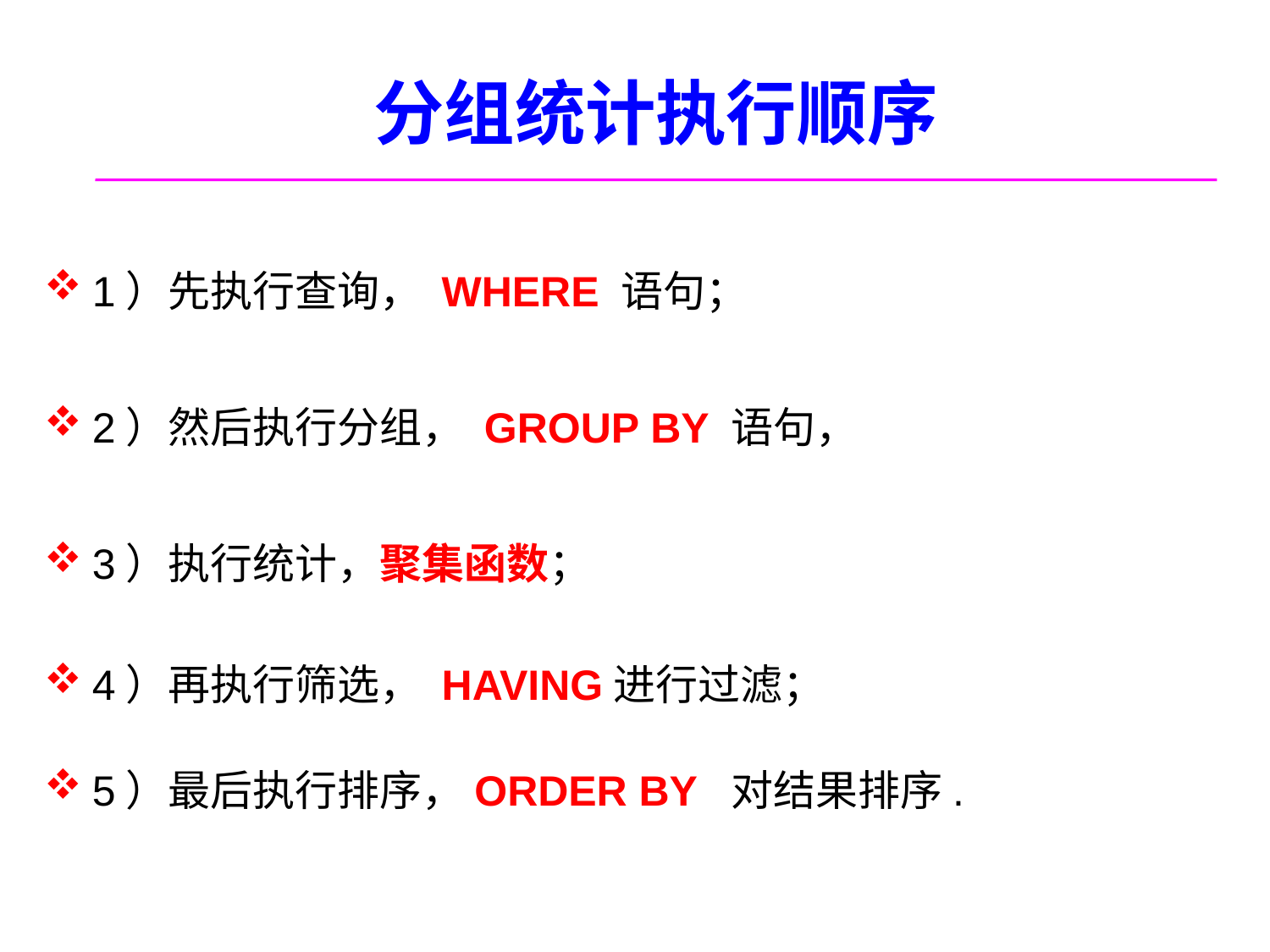

# 分组统计执行顺序

1）先执行查询， WHERE 语句；

2）然后执行分组， GROUP BY 语句，

3）执行统计，聚集函数；

4）再执行筛选， HAVING进行过滤；

5）最后执行排序，ORDER BY  对结果排序.